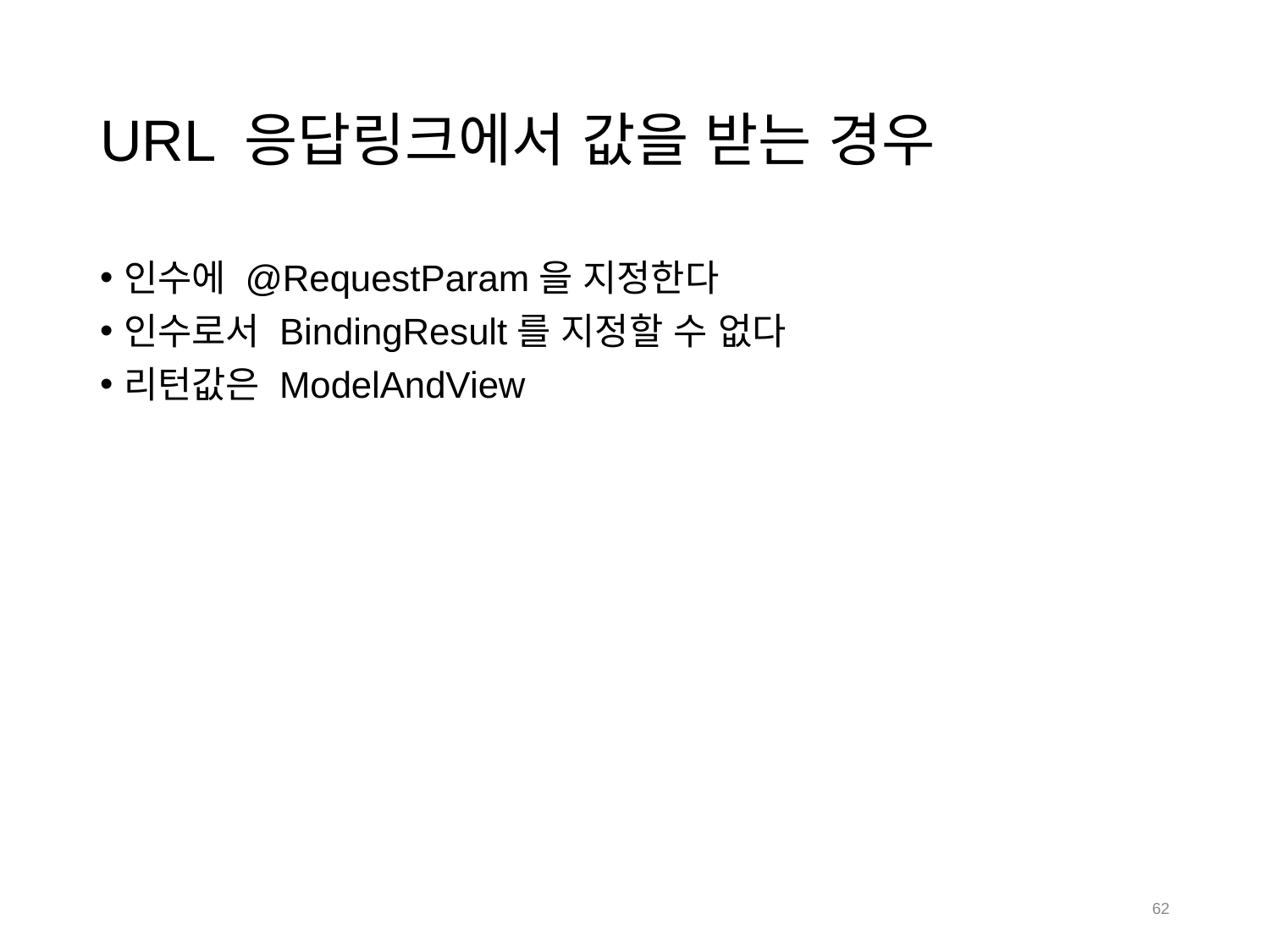

# URL 응답링크에서 값을 받는 경우
인수에 @RequestParam을 지정한다
인수로서 BindingResult를 지정할 수 없다
리턴값은 ModelAndView
62